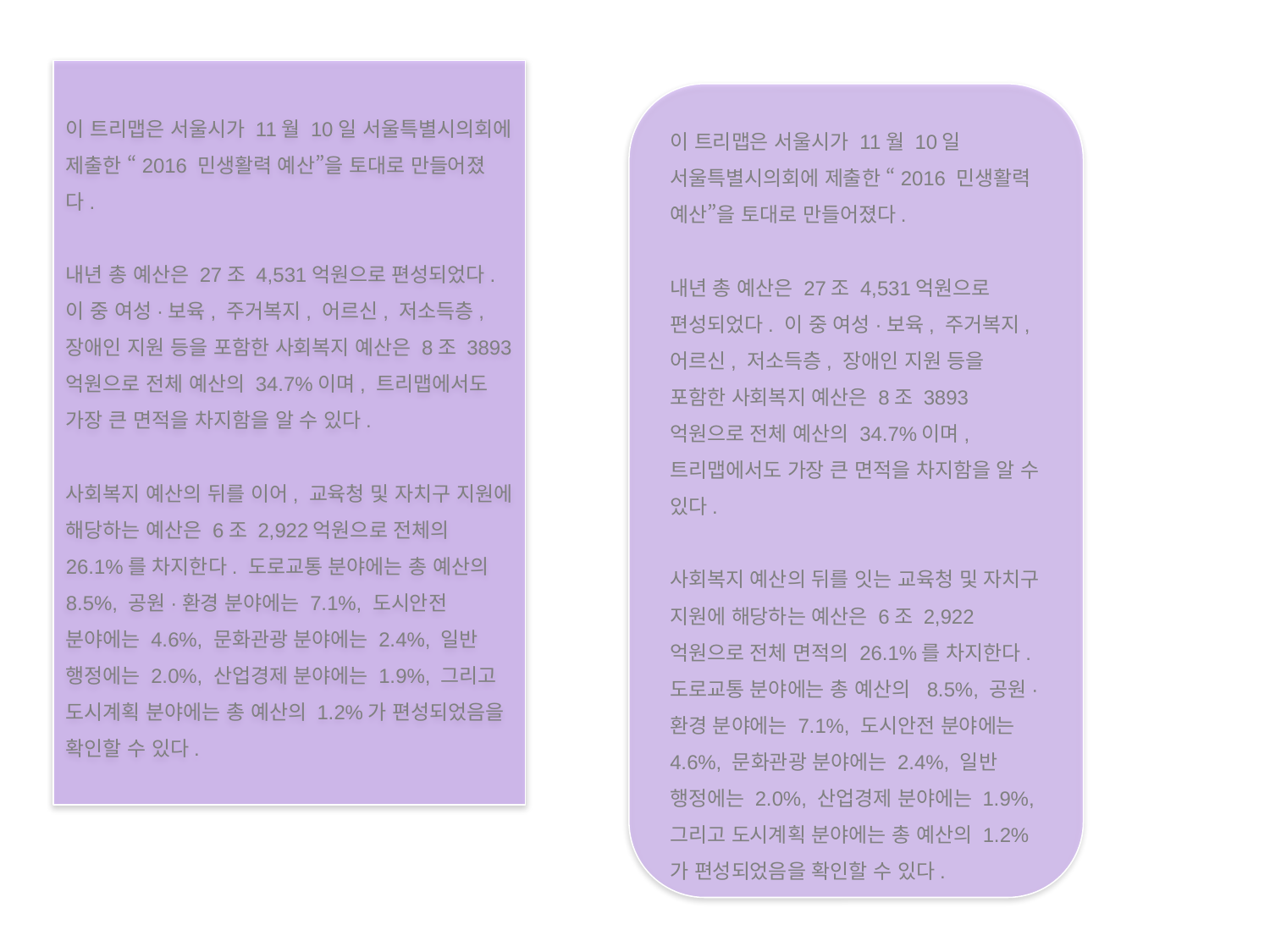

이 트리맵은 서울시가 11월 10일 서울특별시의회에
제출한 “2016 민생활력 예산”을 토대로 만들어졌다.

내년 총 예산은 27조 4,531억원으로 편성되었다.
이 중 여성·보육, 주거복지, 어르신, 저소득층, 장애인 지원 등을 포함한 사회복지 예산은 8조 3893억원으로 전체 예산의 34.7%이며, 트리맵에서도 가장 큰 면적을 차지함을 알 수 있다.

사회복지 예산의 뒤를 이어, 교육청 및 자치구 지원에 해당하는 예산은 6조 2,922억원으로 전체의 26.1%를 차지한다. 도로교통 분야에는 총 예산의  8.5%, 공원·환경 분야에는 7.1%, 도시안전 분야에는 4.6%, 문화관광 분야에는 2.4%, 일반 행정에는 2.0%, 산업경제 분야에는 1.9%, 그리고 도시계획 분야에는 총 예산의 1.2%가 편성되었음을 확인할 수 있다.

이 트리맵은 서울시가 11월 10일 서울특별시의회에 제출한 “2016 민생활력 예산”을 토대로 만들어졌다.

내년 총 예산은 27조 4,531억원으로 편성되었다. 이 중 여성·보육, 주거복지, 어르신, 저소득층, 장애인 지원 등을 포함한 사회복지 예산은 8조 3893억원으로 전체 예산의 34.7%이며, 트리맵에서도 가장 큰 면적을 차지함을 알 수 있다.

사회복지 예산의 뒤를 잇는 교육청 및 자치구 지원에 해당하는 예산은 6조 2,922억원으로 전체 면적의 26.1%를 차지한다. 도로교통 분야에는 총 예산의  8.5%, 공원·환경 분야에는 7.1%, 도시안전 분야에는 4.6%, 문화관광 분야에는 2.4%, 일반 행정에는 2.0%, 산업경제 분야에는 1.9%, 그리고 도시계획 분야에는 총 예산의 1.2%가 편성되었음을 확인할 수 있다.